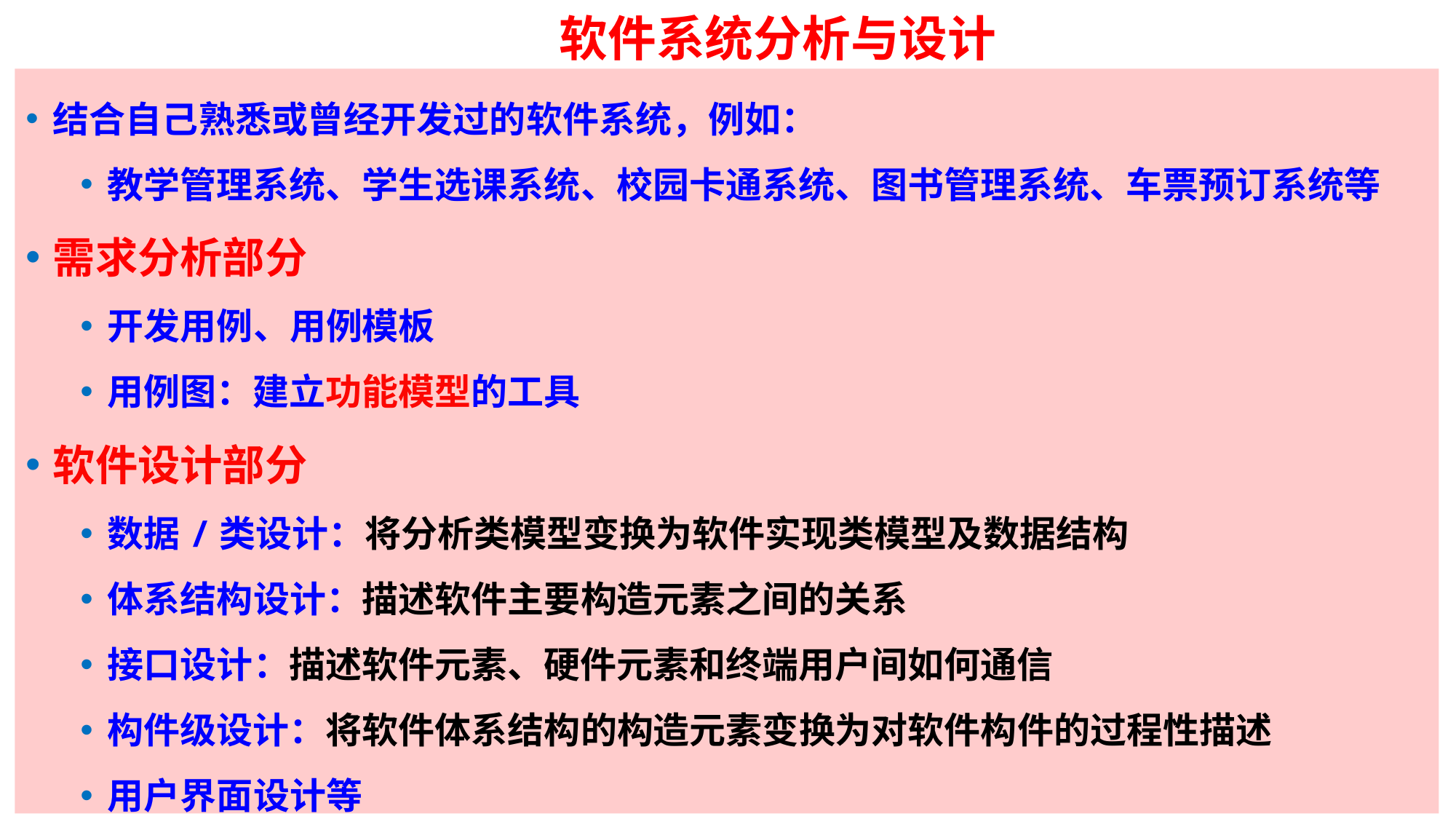

# 软件系统分析与设计
结合自己熟悉或曾经开发过的软件系统，例如：
教学管理系统、学生选课系统、校园卡通系统、图书管理系统、车票预订系统等
需求分析部分
开发用例、用例模板
用例图：建立功能模型的工具
软件设计部分
数据/类设计：将分析类模型变换为软件实现类模型及数据结构
体系结构设计：描述软件主要构造元素之间的关系
接口设计：描述软件元素、硬件元素和终端用户间如何通信
构件级设计：将软件体系结构的构造元素变换为对软件构件的过程性描述
用户界面设计等